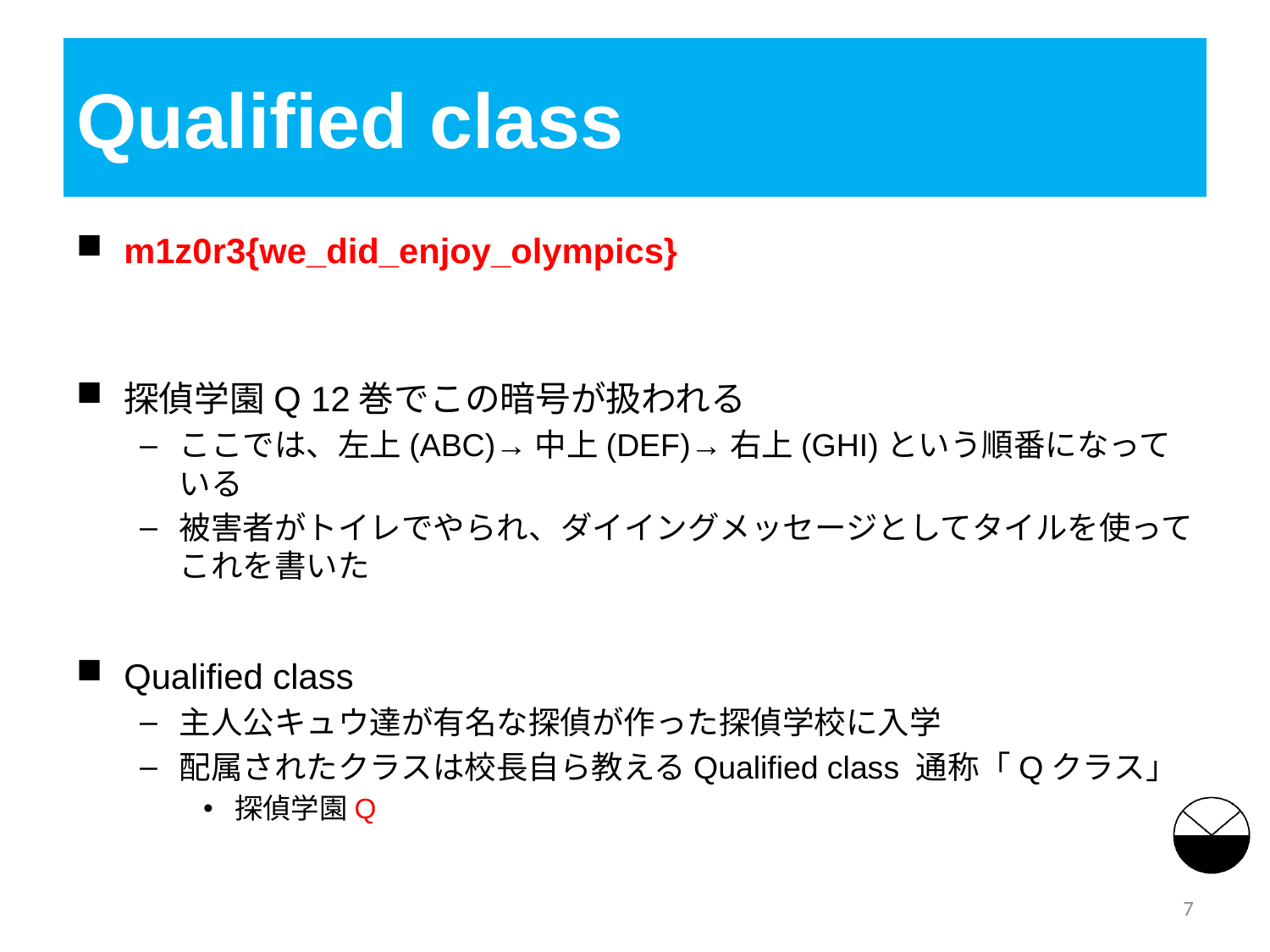

# Qualified class
m1z0r3{we_did_enjoy_olympics}

探偵学園Q 12巻でこの暗号が扱われる
ここでは、左上(ABC)→中上(DEF)→右上(GHI)という順番になっている
被害者がトイレでやられ、ダイイングメッセージとしてタイルを使ってこれを書いた

Qualified class
主人公キュウ達が有名な探偵が作った探偵学校に入学
配属されたクラスは校長自ら教えるQualified class 通称「Qクラス」
探偵学園Q

7